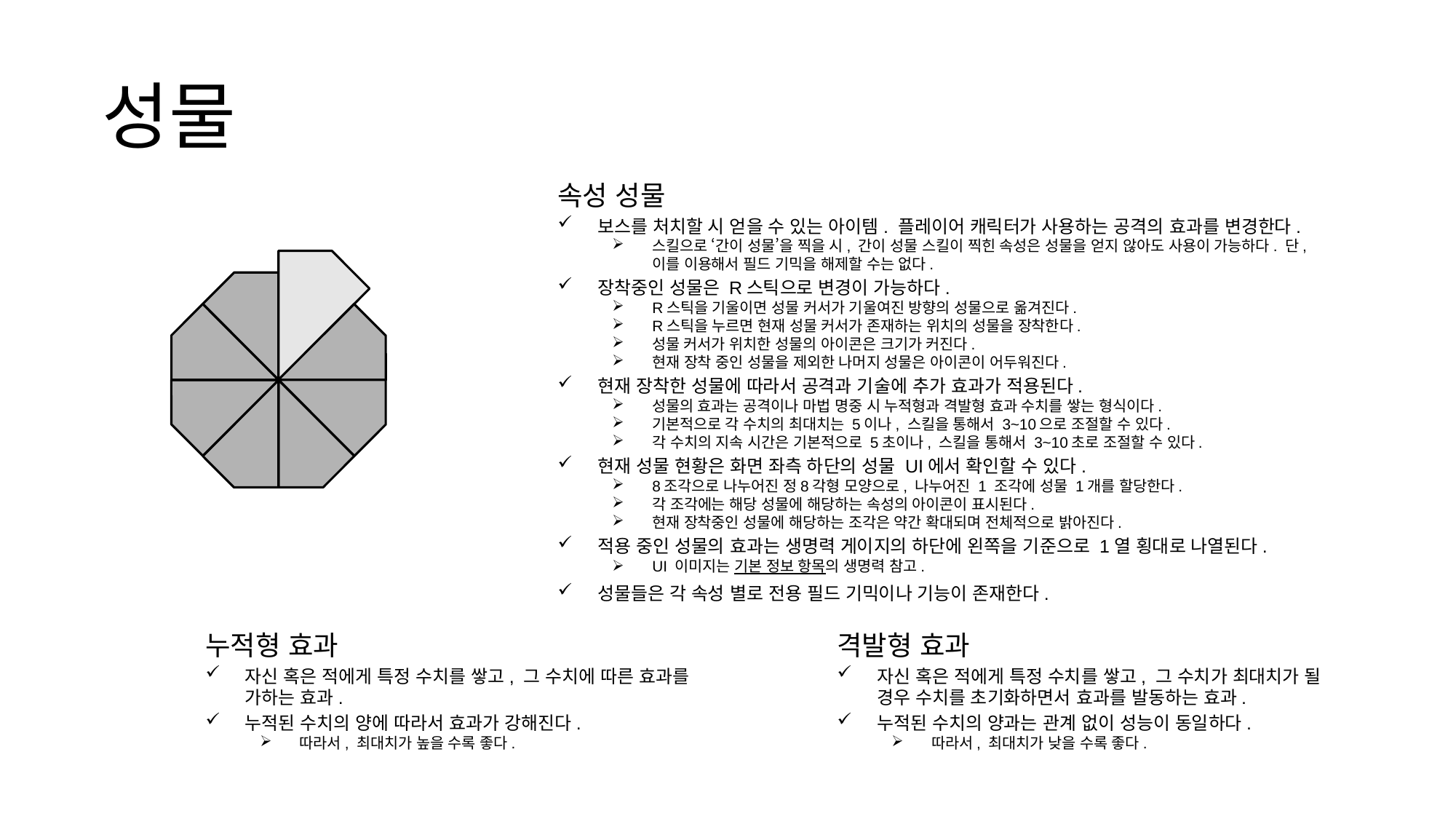

성물
속성 성물

보스를 처치할 시 얻을 수 있는 아이템. 플레이어 캐릭터가 사용하는 공격의 효과를 변경한다.
스킬으로 ‘간이 성물’을 찍을 시, 간이 성물 스킬이 찍힌 속성은 성물을 얻지 않아도 사용이 가능하다. 단, 이를 이용해서 필드 기믹을 해제할 수는 없다.

장착중인 성물은 R스틱으로 변경이 가능하다.
R스틱을 기울이면 성물 커서가 기울여진 방향의 성물으로 옮겨진다.
R스틱을 누르면 현재 성물 커서가 존재하는 위치의 성물을 장착한다.
성물 커서가 위치한 성물의 아이콘은 크기가 커진다.
현재 장착 중인 성물을 제외한 나머지 성물은 아이콘이 어두워진다.

현재 장착한 성물에 따라서 공격과 기술에 추가 효과가 적용된다.
성물의 효과는 공격이나 마법 명중 시 누적형과 격발형 효과 수치를 쌓는 형식이다.
기본적으로 각 수치의 최대치는 5이나, 스킬을 통해서 3~10으로 조절할 수 있다.
각 수치의 지속 시간은 기본적으로 5초이나, 스킬을 통해서 3~10초로 조절할 수 있다.

현재 성물 현황은 화면 좌측 하단의 성물 UI에서 확인할 수 있다.
8조각으로 나누어진 정8각형 모양으로, 나누어진 1 조각에 성물 1개를 할당한다.
각 조각에는 해당 성물에 해당하는 속성의 아이콘이 표시된다.
현재 장착중인 성물에 해당하는 조각은 약간 확대되며 전체적으로 밝아진다.

적용 중인 성물의 효과는 생명력 게이지의 하단에 왼쪽을 기준으로 1열 횡대로 나열된다.
UI 이미지는 기본 정보 항목의 생명력 참고.

성물들은 각 속성 별로 전용 필드 기믹이나 기능이 존재한다.

누적형 효과

자신 혹은 적에게 특정 수치를 쌓고, 그 수치에 따른 효과를 가하는 효과.

누적된 수치의 양에 따라서 효과가 강해진다.
따라서, 최대치가 높을 수록 좋다.
격발형 효과

자신 혹은 적에게 특정 수치를 쌓고, 그 수치가 최대치가 될 경우 수치를 초기화하면서 효과를 발동하는 효과.

누적된 수치의 양과는 관계 없이 성능이 동일하다.
따라서, 최대치가 낮을 수록 좋다.